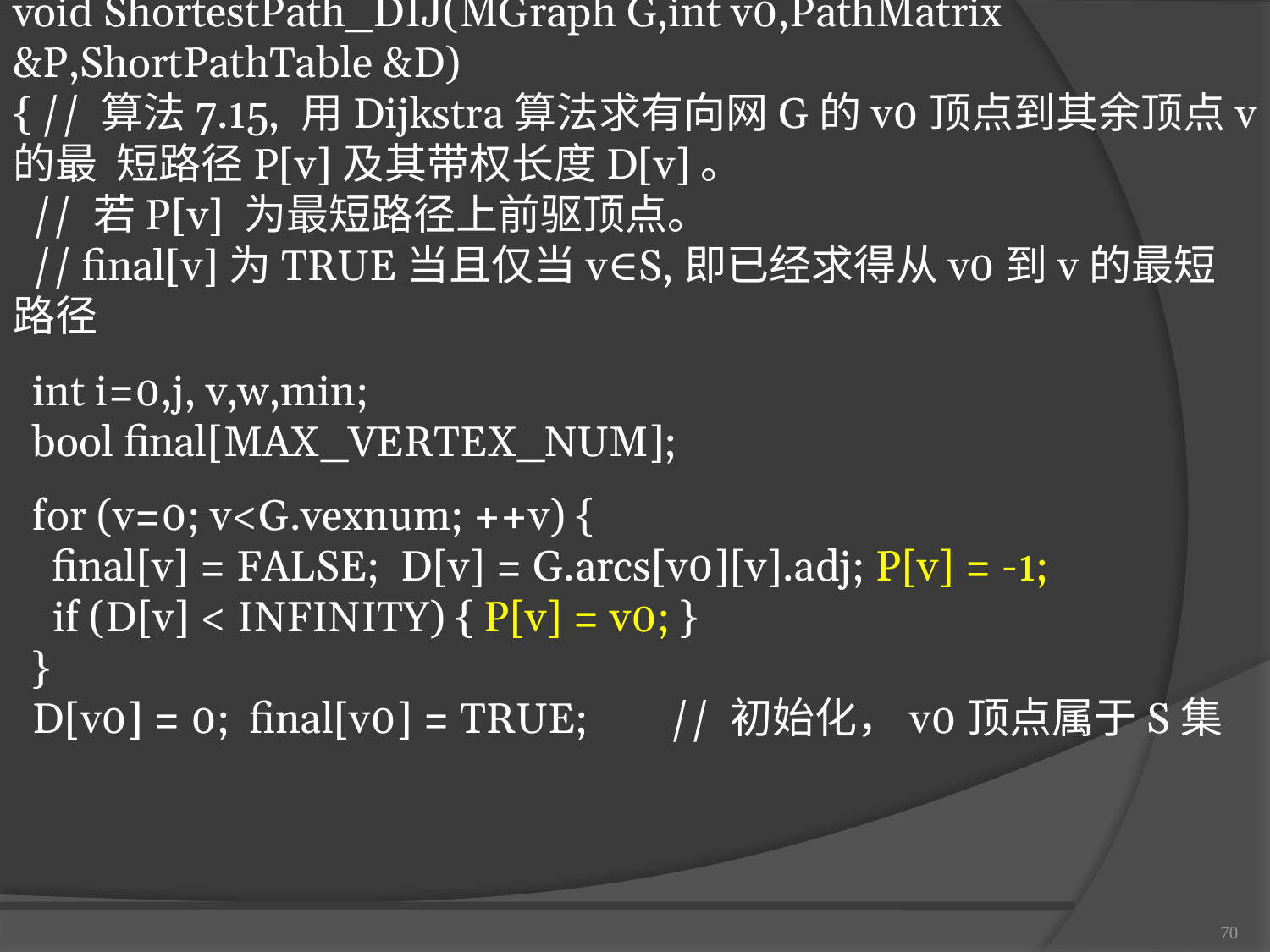

void ShortestPath_DIJ(MGraph G,int v0,PathMatrix &P,ShortPathTable &D)
{ // 算法7.15, 用Dijkstra算法求有向网G的v0顶点到其余顶点v的最  短路径P[v]及其带权长度D[v]。
  // 若P[v] 为最短路径上前驱顶点。
  // final[v]为TRUE当且仅当v∈S,即已经求得从v0到v的最短路径

  int i=0,j, v,w,min;
  bool final[MAX_VERTEX_NUM];

  for (v=0; v<G.vexnum; ++v) {
    final[v] = FALSE;  D[v] = G.arcs[v0][v].adj; P[v] = -1;
    if (D[v] < INFINITY) { P[v] = v0; }
  }
  D[v0] = 0;  final[v0] = TRUE;        // 初始化，v0顶点属于S集

70